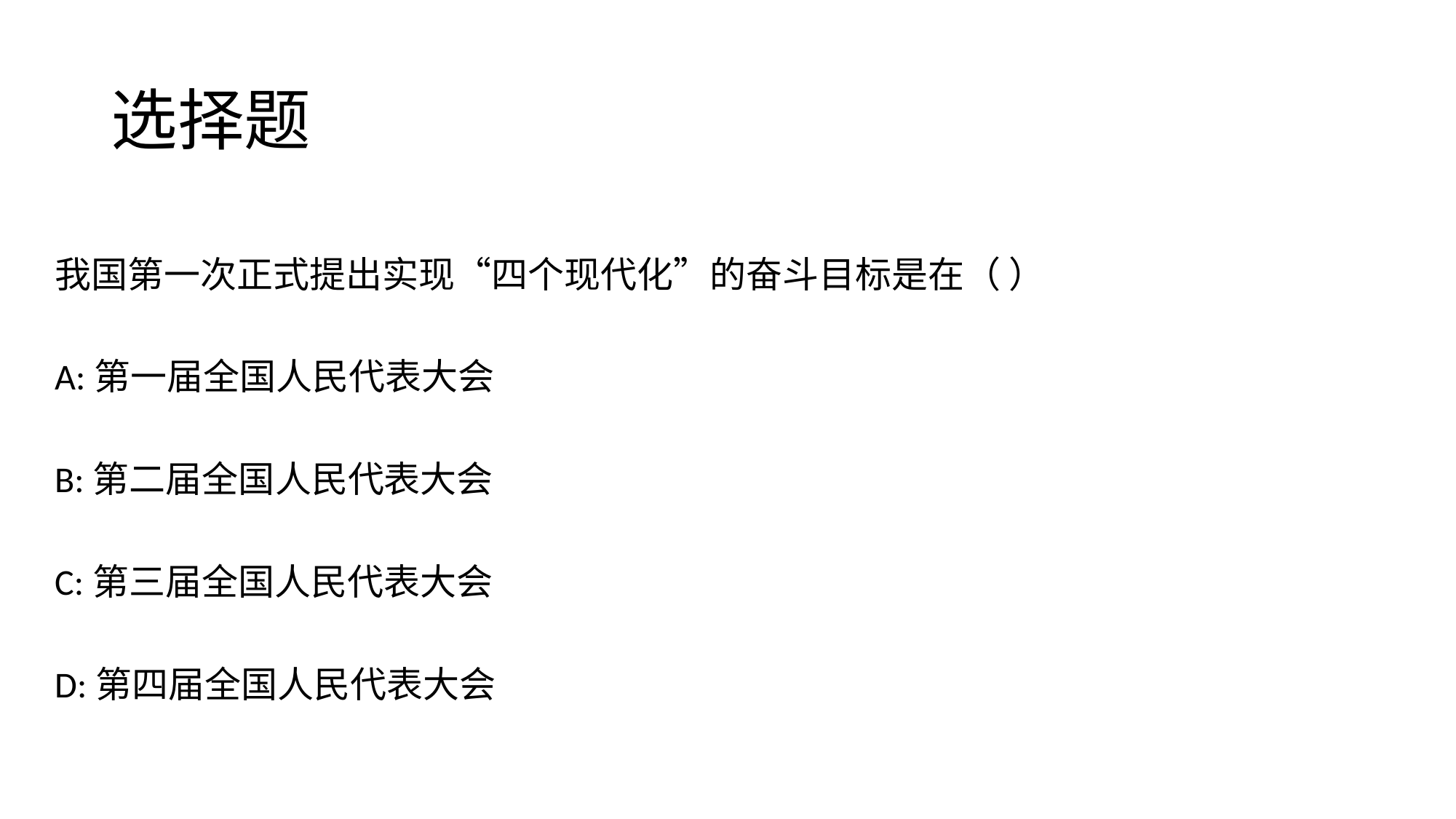

# 选择题
我国第一次正式提出实现“四个现代化”的奋斗目标是在（ ）
A:第一届全国人民代表大会
B:第二届全国人民代表大会
C:第三届全国人民代表大会
D:第四届全国人民代表大会